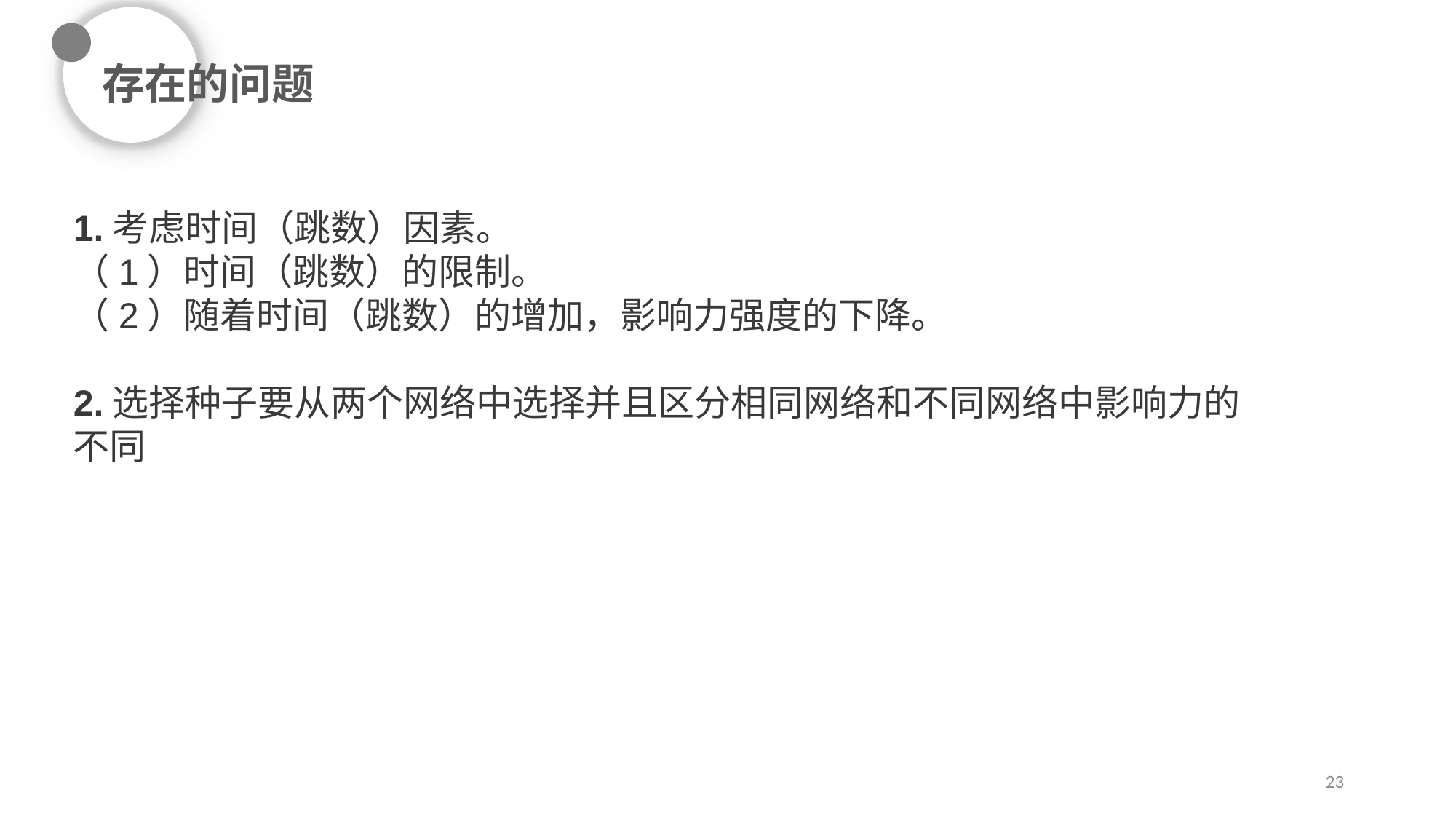

存在的问题
1.考虑时间（跳数）因素。
（1）时间（跳数）的限制。
（2）随着时间（跳数）的增加，影响力强度的下降。

2.选择种子要从两个网络中选择并且区分相同网络和不同网络中影响力的不同
23